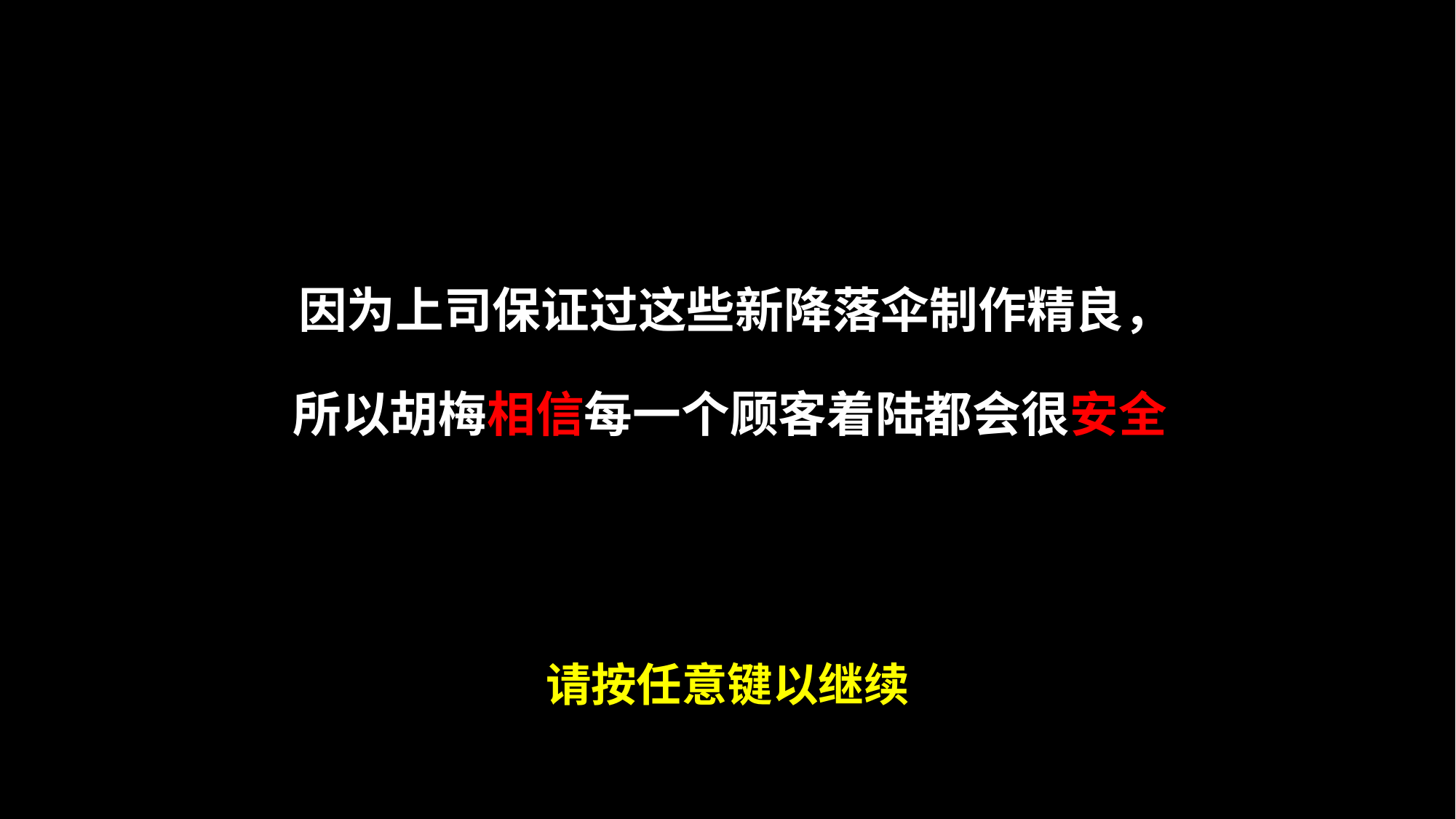

# 因为上司保证过这些新降落伞制作精良， 所以胡梅相信每一个顾客着陆都会很安全
请按任意键以继续